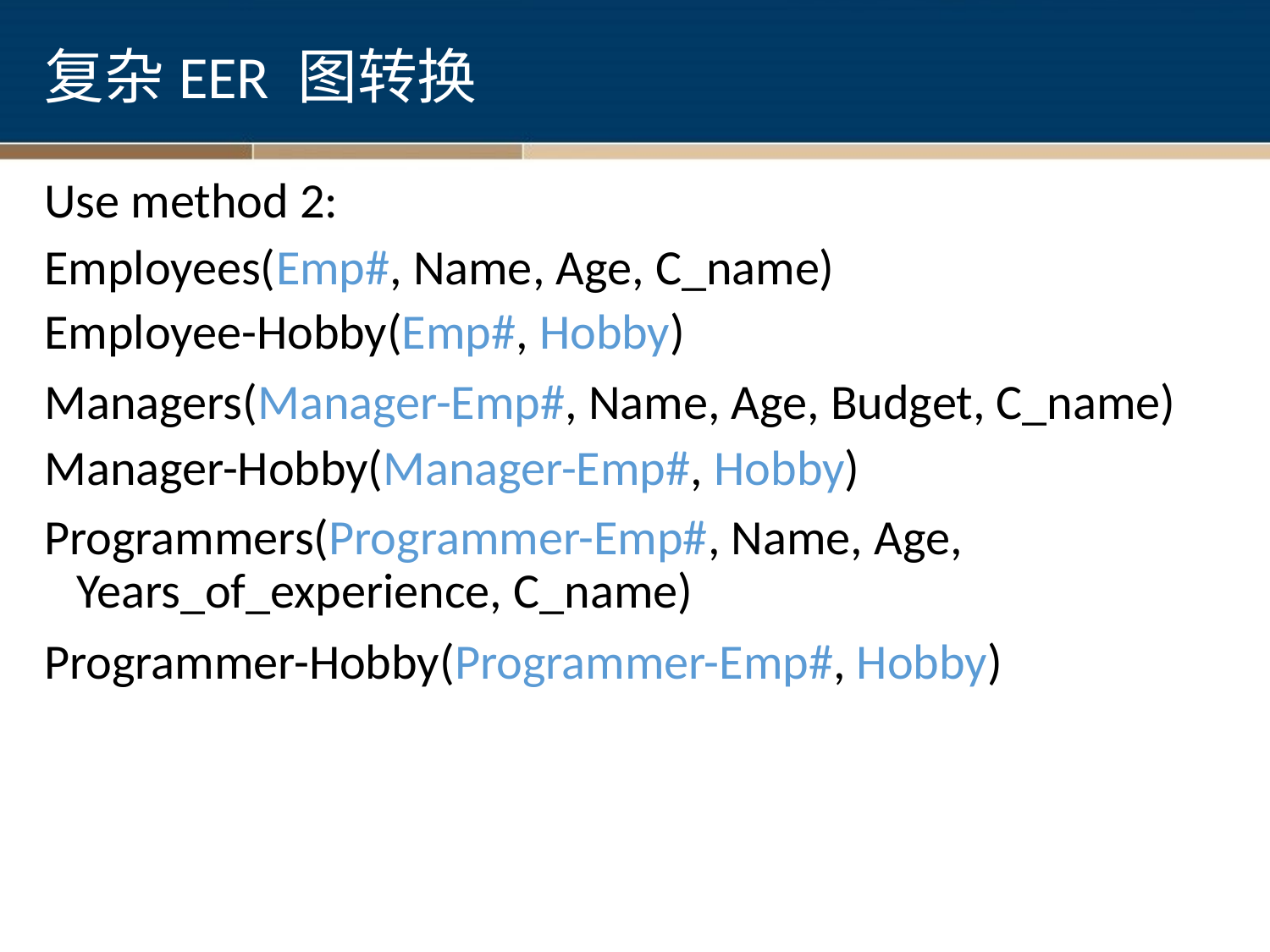

# 复杂EER 图转换
Use method 2:
Employees(Emp#, Name, Age, C_name)
Employee-Hobby(Emp#, Hobby)
Managers(Manager-Emp#, Name, Age, Budget, C_name)
Manager-Hobby(Manager-Emp#, Hobby)
Programmers(Programmer-Emp#, Name, Age, Years_of_experience, C_name)
Programmer-Hobby(Programmer-Emp#, Hobby)